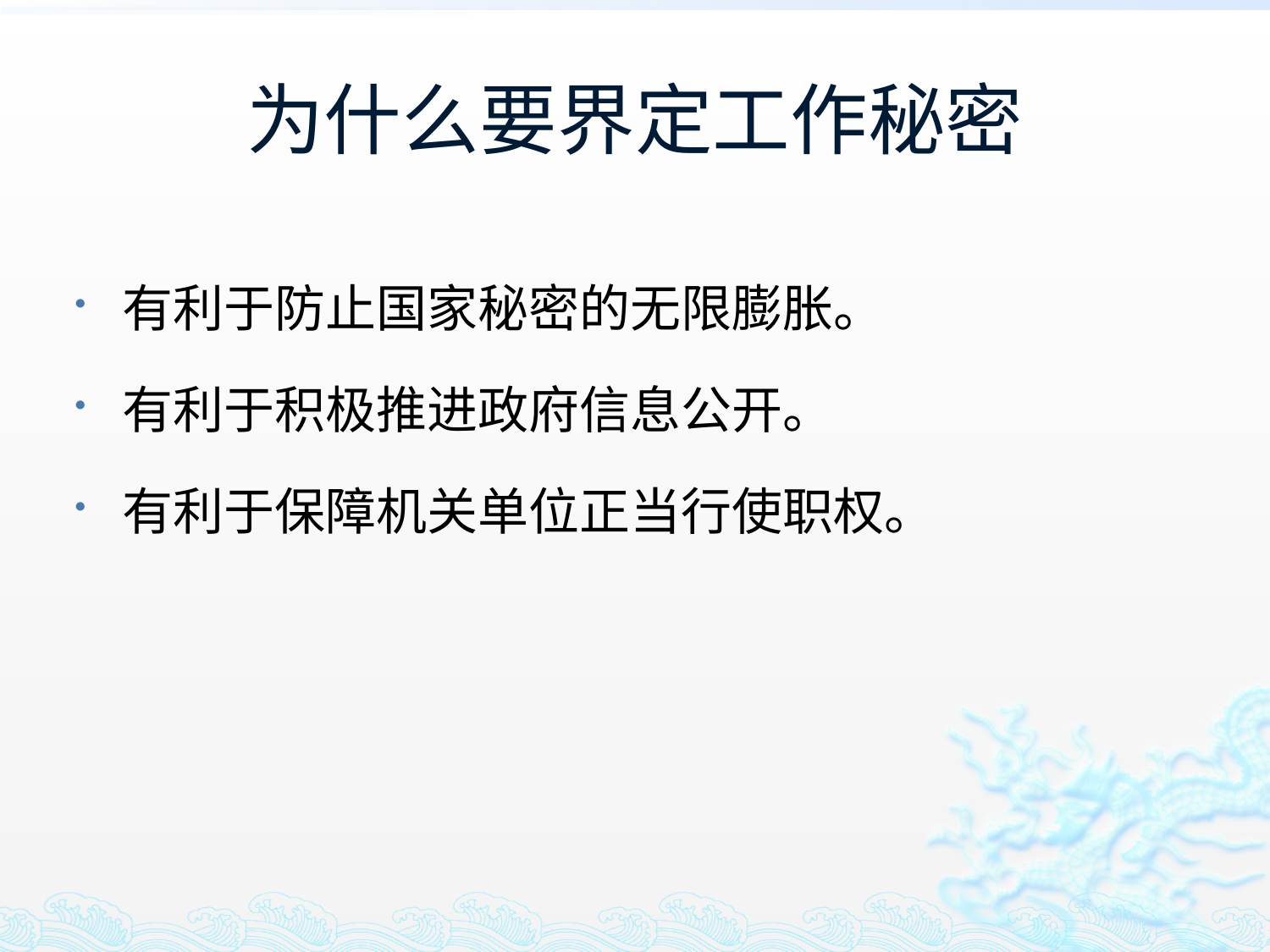

# 为什么要界定工作秘密

有利于防止国家秘密的无限膨胀。
有利于积极推进政府信息公开。
有利于保障机关单位正当行使职权。